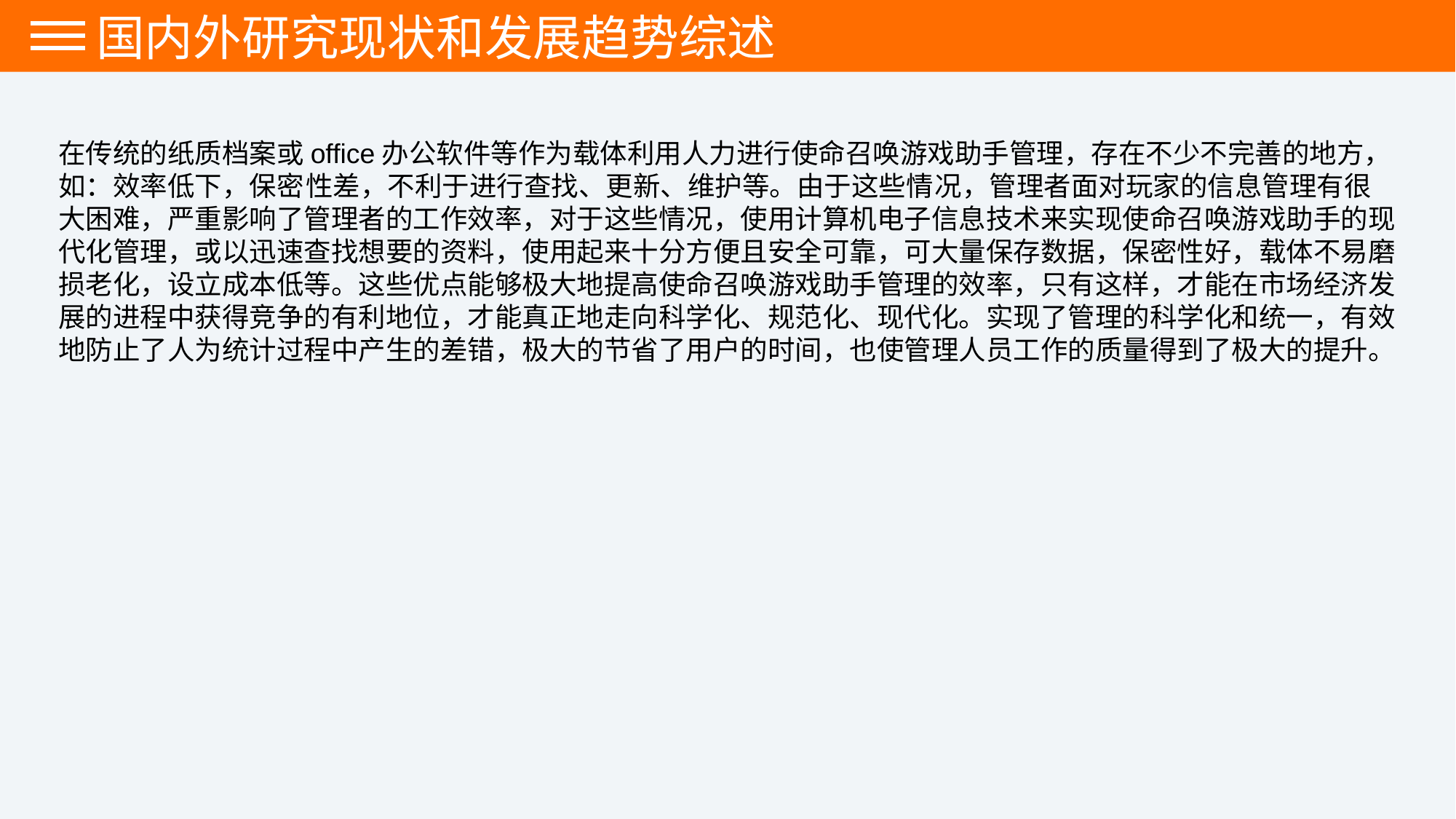

国内外研究现状和发展趋势综述
在传统的纸质档案或office办公软件等作为载体利用人力进行使命召唤游戏助手管理，存在不少不完善的地方，如：效率低下，保密 性差，不利于进行查找、更新、维护等。由于这些情 况，管理者面对玩家的信息管理有很大困难，严重影响了管理者的工作效率，对于这些情况，使用计算机电子信息技术来实现使命召唤游戏助手的现代化管理，或以迅速查找想要的资料，使用起来十分方便且安全可靠，可大量保存数据，保密性好，载体不易磨损老化，设立成本低等。这些优点能够极大地提高使命召唤游戏助手管理的效率，只有这样，才能在市场经济发展的进程中获得竞争的有利地位，才能真正地走向科学化、规范化、现代化。实现了管理的科学化和统一，有效地防止了人为统计过程中产生的差错，极大的节省了用户的时间，也使管理人员工作的质量得到了极大的提升。